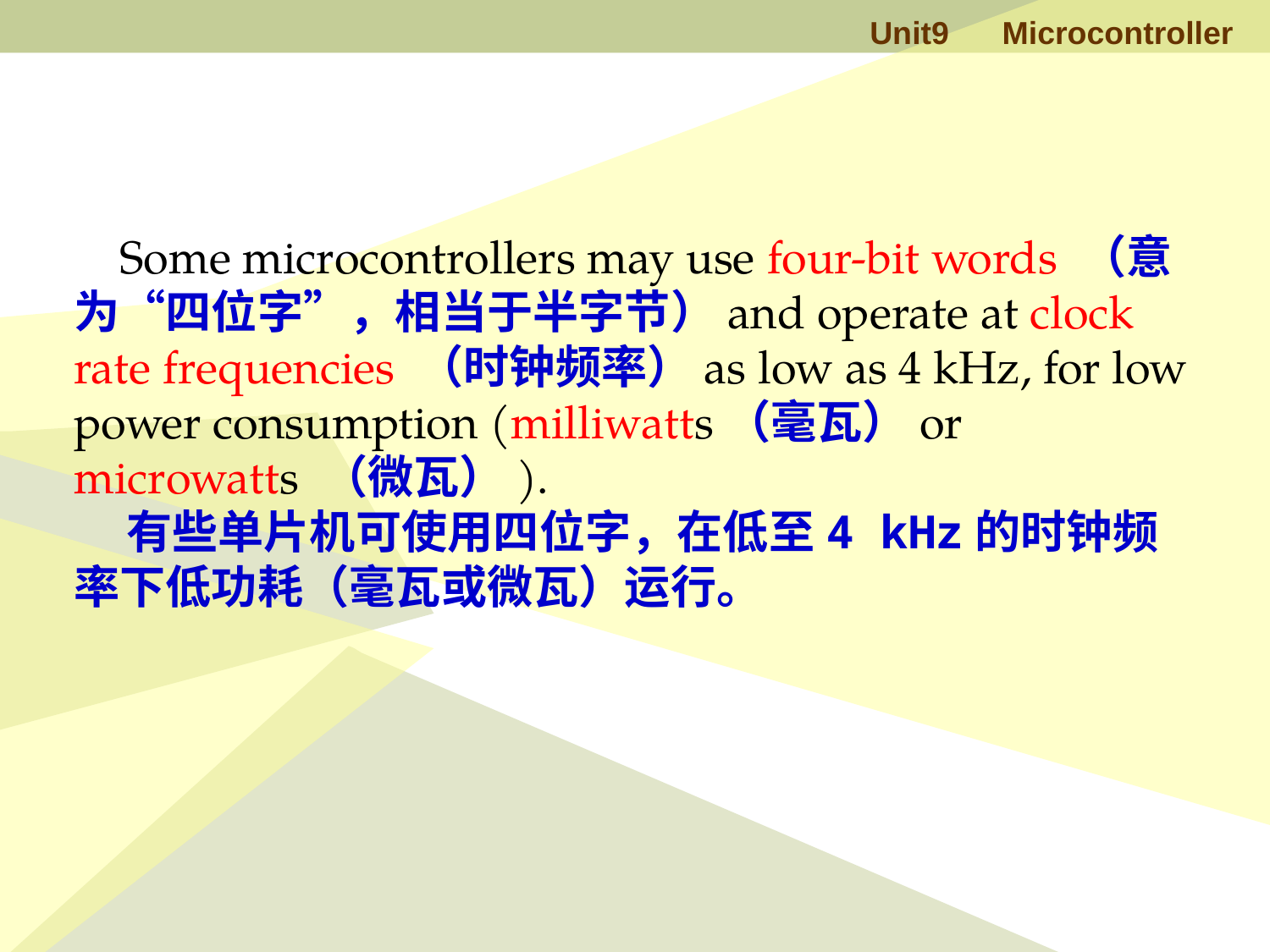

Some microcontrollers may use four-bit words （意为“四位字”，相当于半字节）and operate at clock rate frequencies （时钟频率）as low as 4 kHz, for low power consumption (milliwatts（毫瓦）or microwatts （微瓦）).
    有些单片机可使用四位字，在低至4 kHz的时钟频率下低功耗（毫瓦或微瓦）运行。